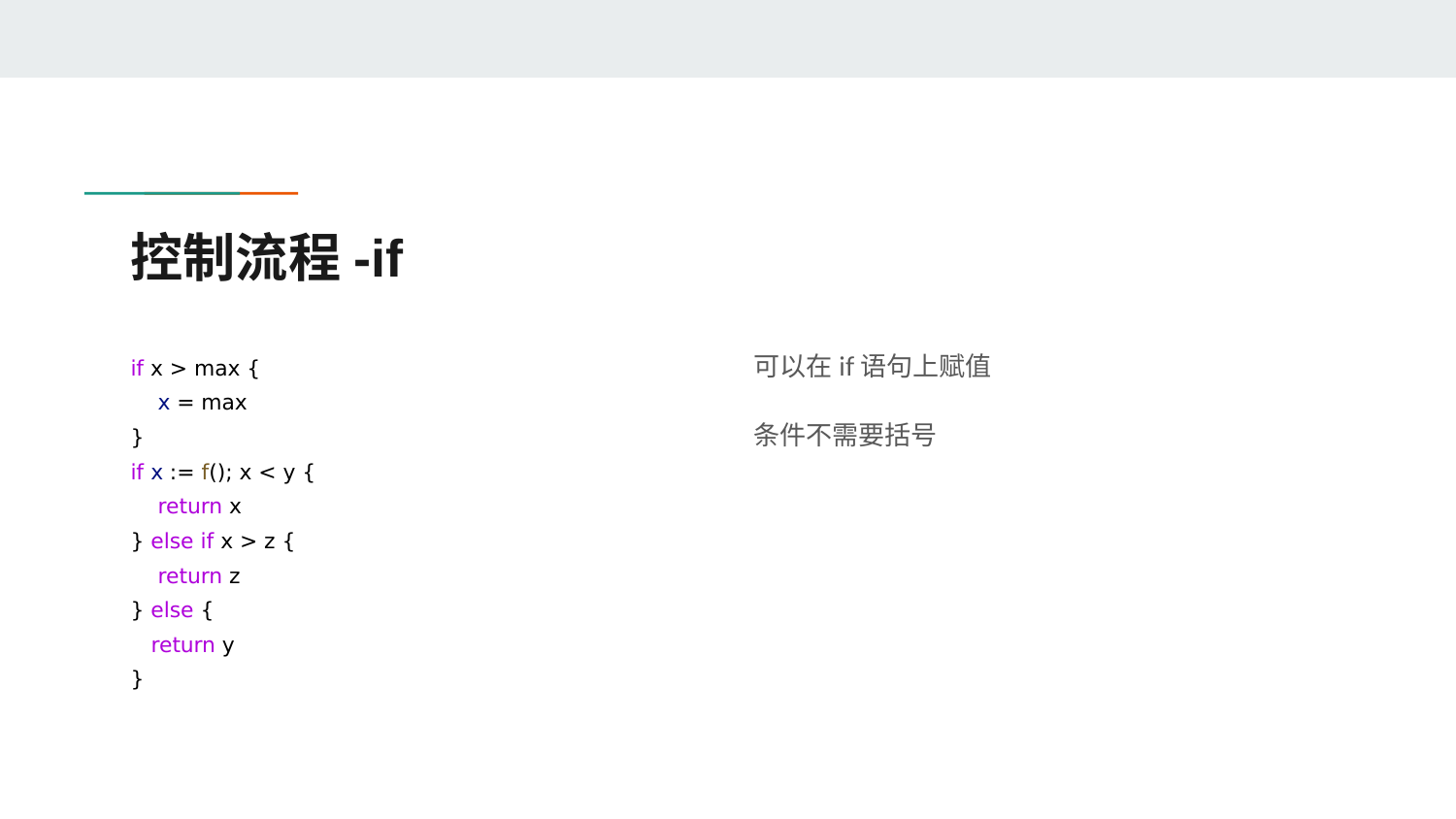

# 控制流程-if

if x > max {
    x = max
}
if x := f(); x < y {
    return x
} else if x > z {
    return z
} else {
   return y
}

可以在if语句上赋值
条件不需要括号